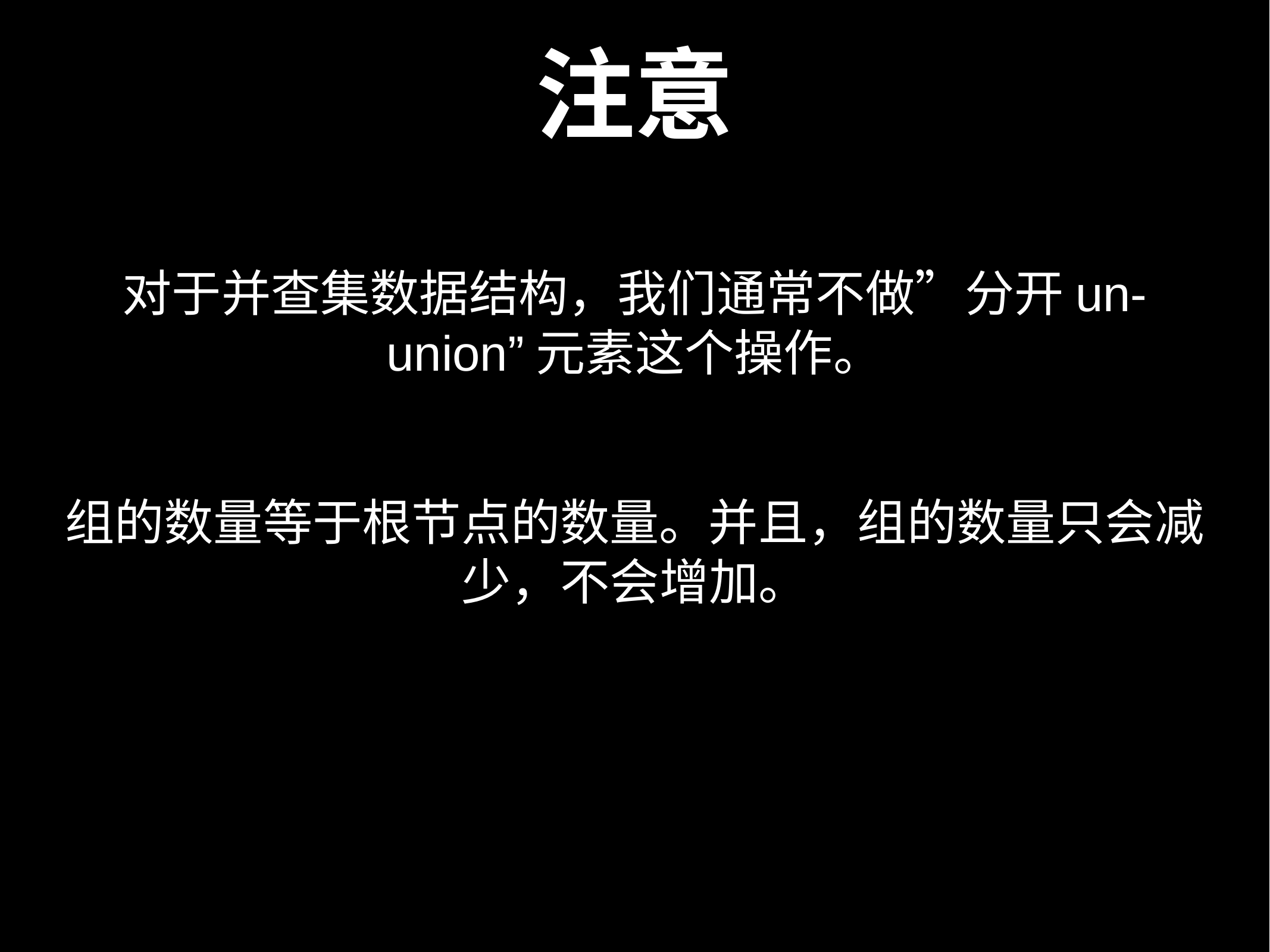

# 注意
对于并查集数据结构，我们通常不做”分开un-union”元素这个操作。
组的数量等于根节点的数量。并且，组的数量只会减少，不会增加。